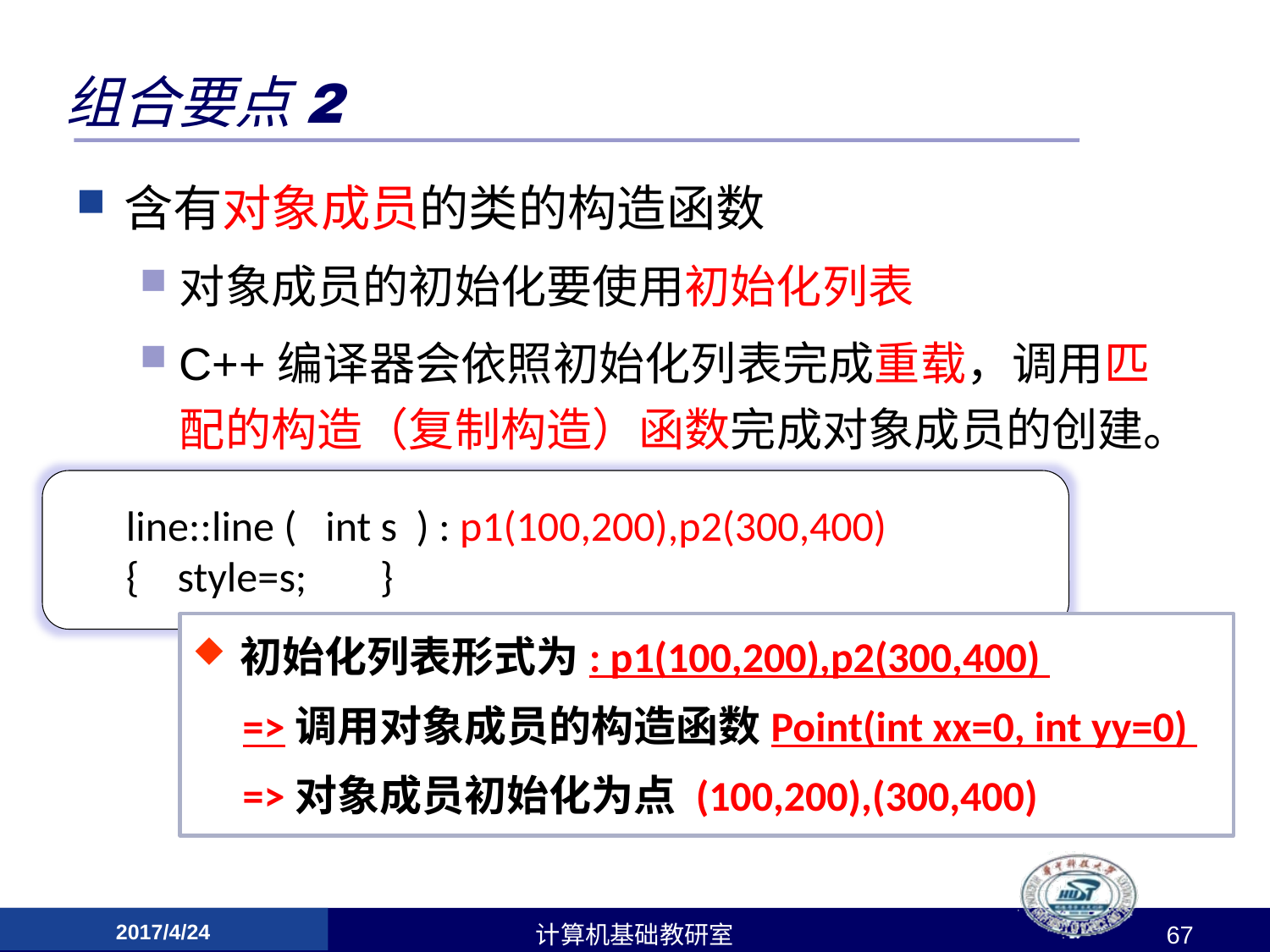

# 组合要点2
含有对象成员的类的构造函数
对象成员的初始化要使用初始化列表
C++编译器会依照初始化列表完成重载，调用匹配的构造（复制构造）函数完成对象成员的创建。
line::line (   int s  ) : p1(100,200),p2(300,400)  {    style=s; 	}
初始化列表形式为: p1(100,200),p2(300,400)
=>调用对象成员的构造函数Point(int xx=0, int yy=0)
=>对象成员初始化为点 (100,200),(300,400)

2017/4/24
计算机基础教研室
67